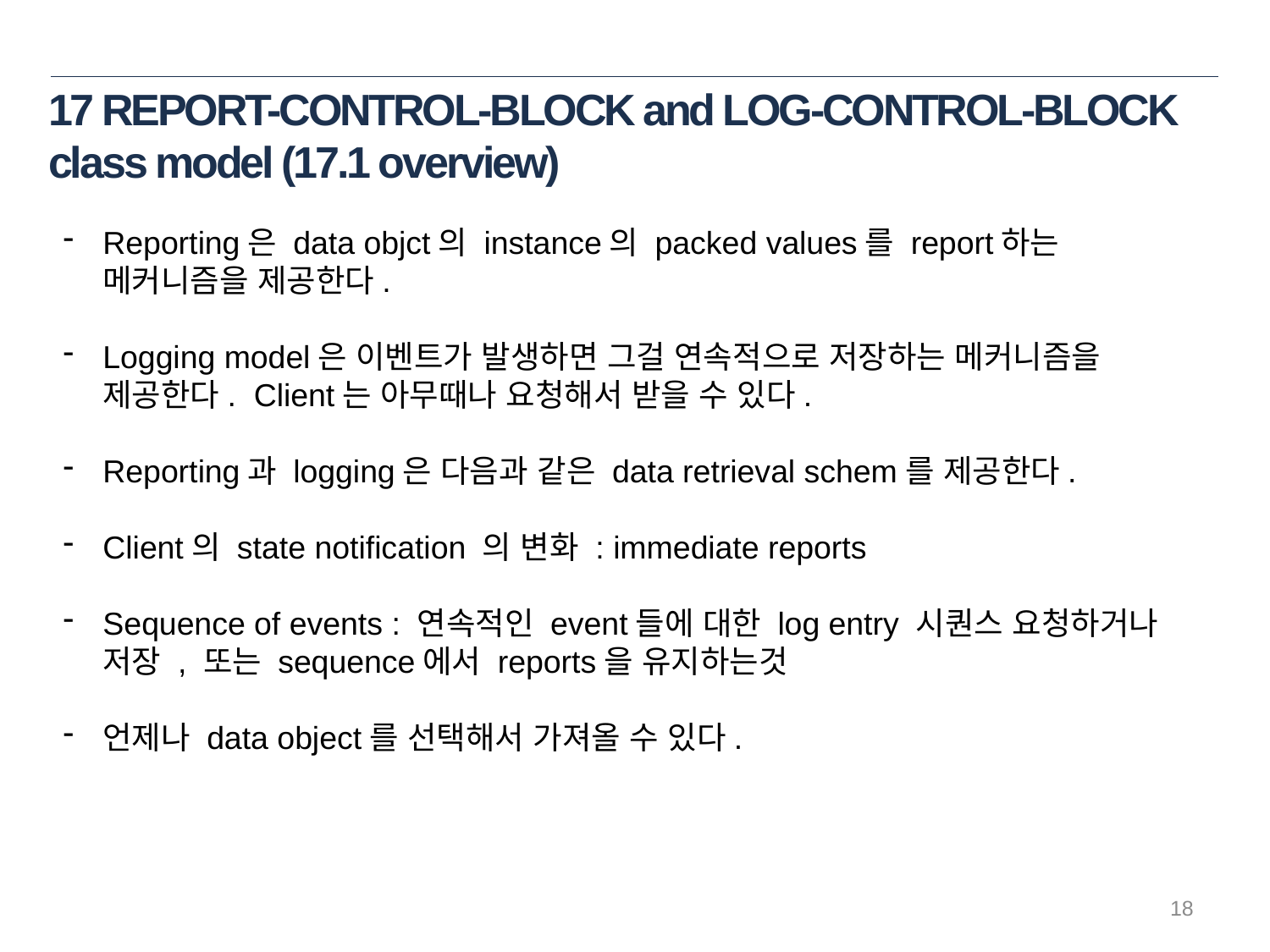

17 REPORT-CONTROL-BLOCK and LOG-CONTROL-BLOCK class model (17.1 overview)
Reporting은 data objct의 instance의 packed values를 report하는 메커니즘을 제공한다.

Logging model은 이벤트가 발생하면 그걸 연속적으로 저장하는 메커니즘을 제공한다.  Client는 아무때나 요청해서 받을 수 있다.

Reporting과 logging은 다음과 같은 data retrieval schem를 제공한다.

Client의 state notification 의 변화 : immediate reports

Sequence of events : 연속적인 event들에 대한 log entry 시퀀스 요청하거나 저장 , 또는 sequence에서 reports을 유지하는것

언제나 data object를 선택해서 가져올 수 있다.

18